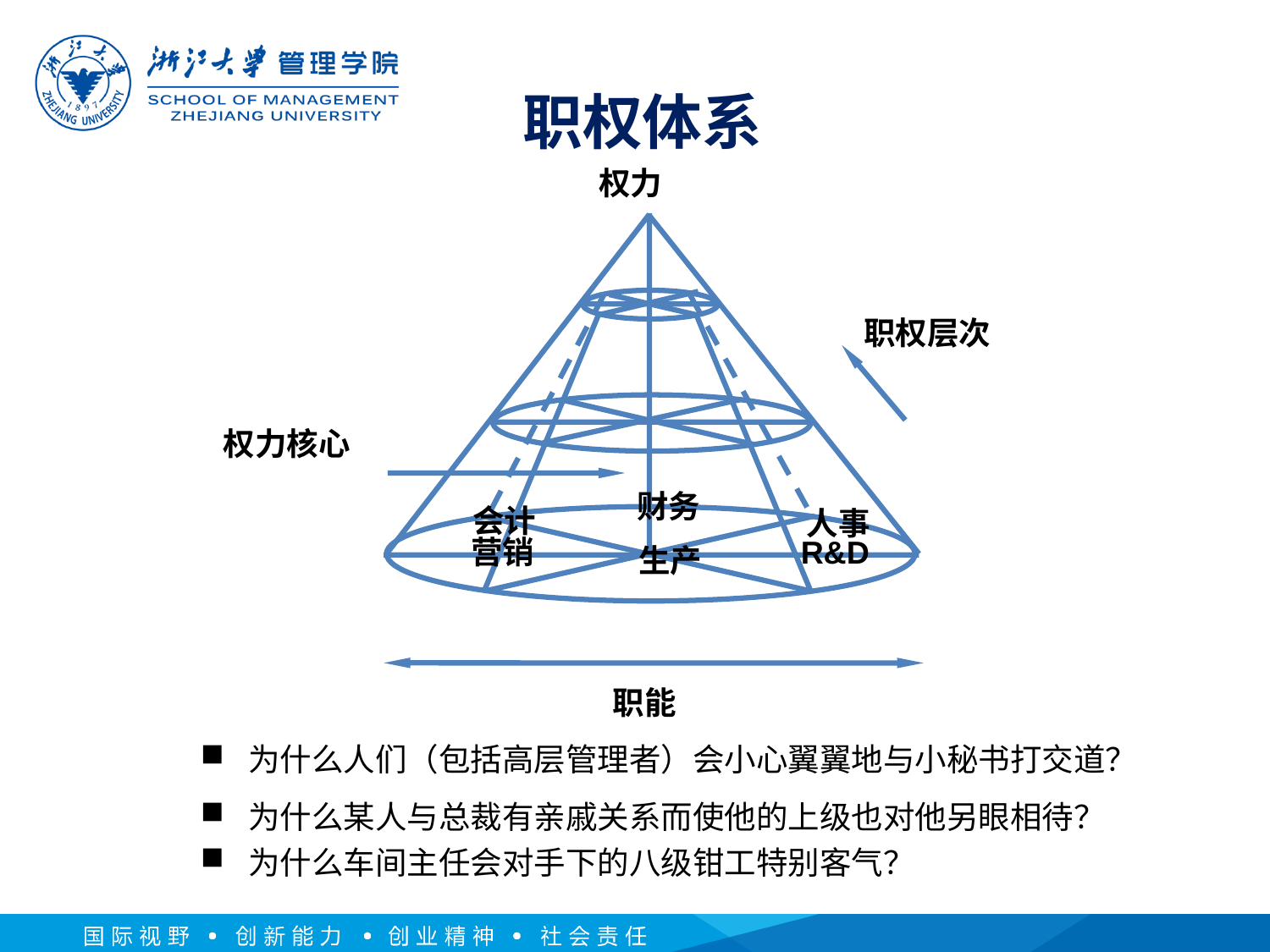

# 职权体系
权力

职权层次

权力核心

财务
会计
人事
营销
R&D
生产

职能
为什么人们（包括高层管理者）会小心翼翼地与小秘书打交道？
为什么某人与总裁有亲戚关系而使他的上级也对他另眼相待？
为什么车间主任会对手下的八级钳工特别客气？